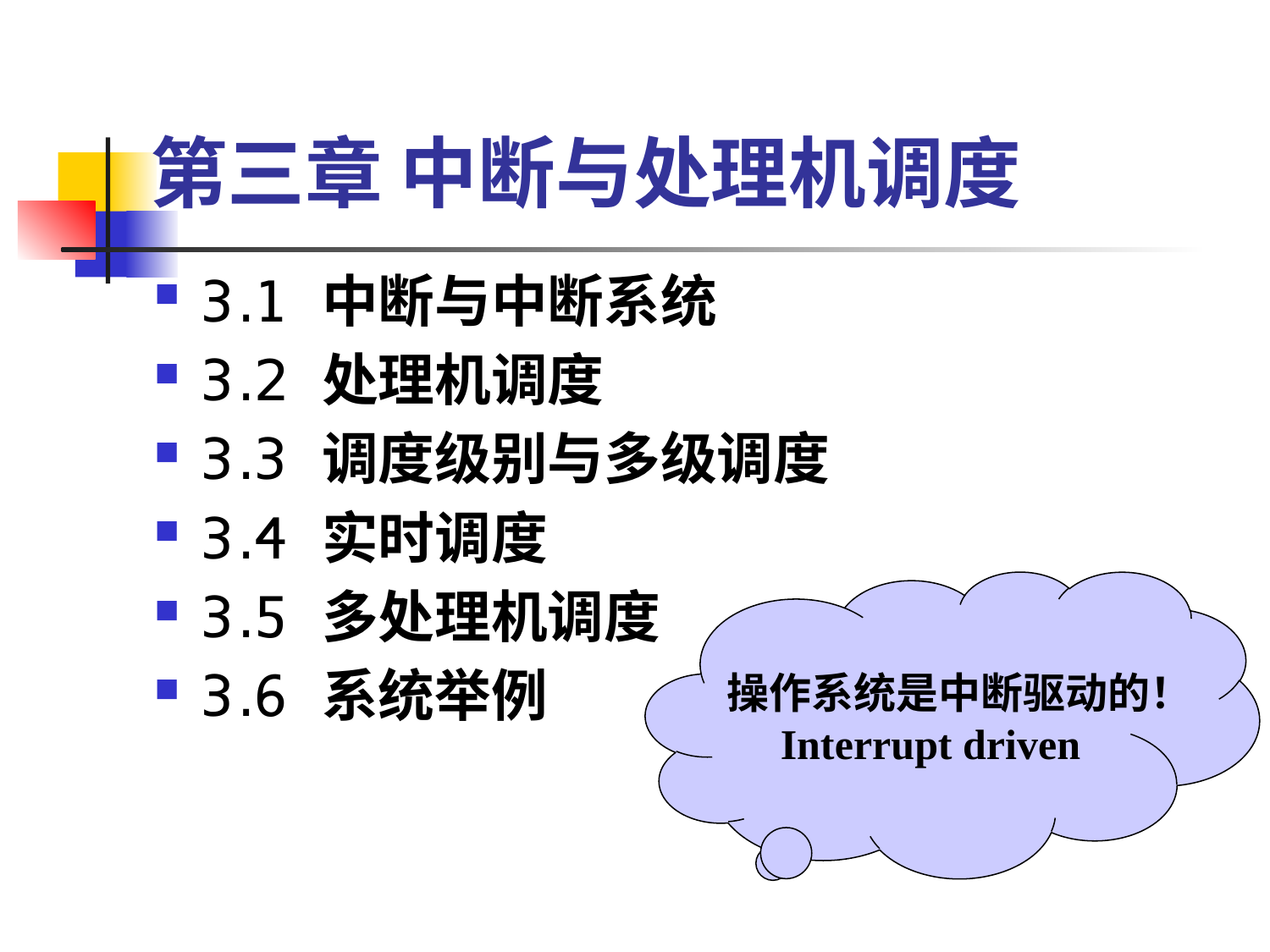

# 第三章 中断与处理机调度
3.1 中断与中断系统
3.2 处理机调度
3.3 调度级别与多级调度
3.4 实时调度
3.5 多处理机调度
3.6 系统举例
     操作系统是中断驱动的！
Interrupt driven